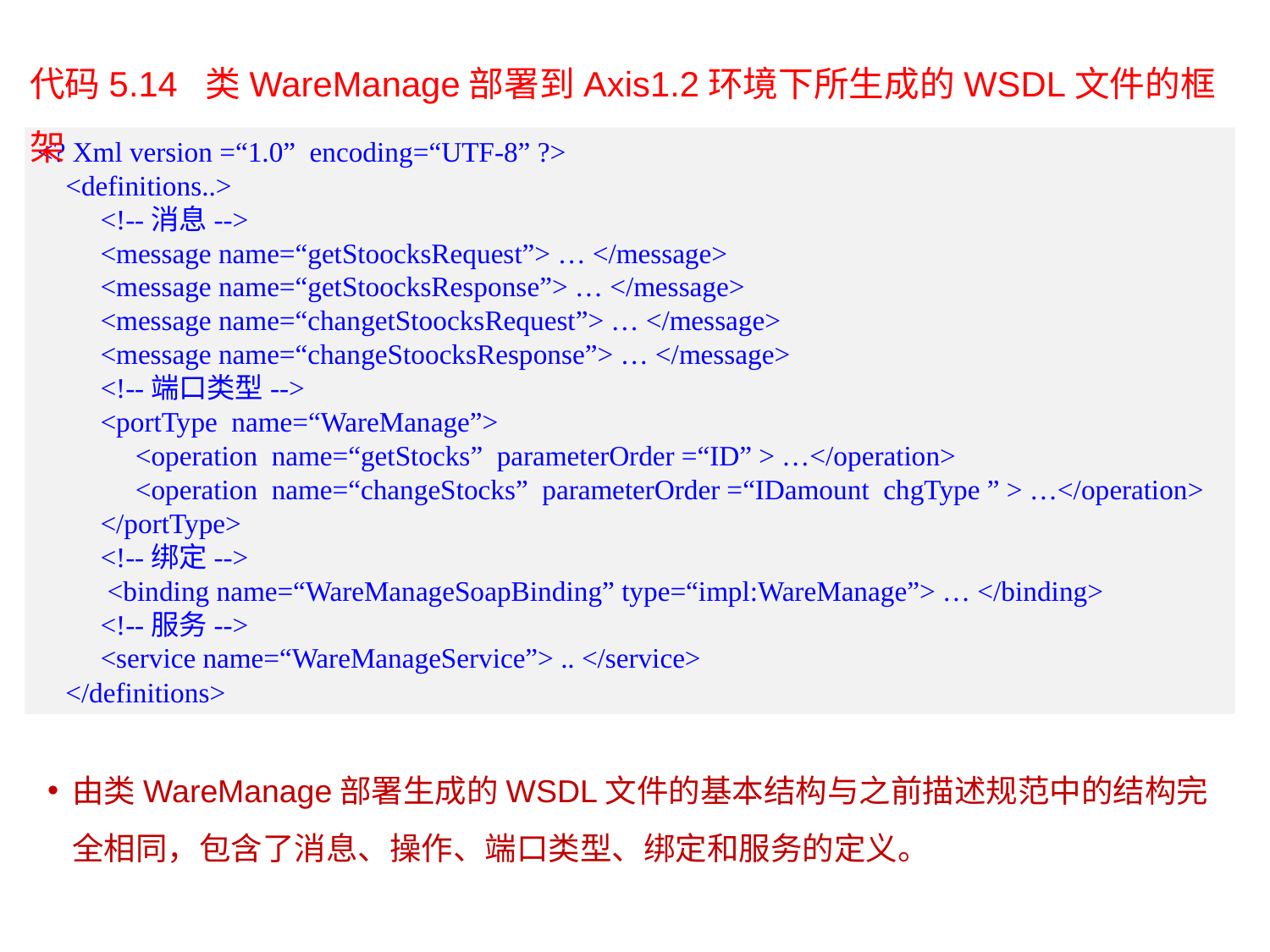

代码5.14  类WareManage部署到Axis1.2环境下所生成的WSDL文件的框架
<? Xml version =“1.0”  encoding=“UTF-8” ?>
    <definitions..>
         <!--消息-->
         <message name=“getStoocksRequest”> … </message>
         <message name=“getStoocksResponse”> … </message>
         <message name=“changetStoocksRequest”> … </message>
         <message name=“changeStoocksResponse”> … </message>
         <!--端口类型-->
         <portType  name=“WareManage”>
              <operation  name=“getStocks”  parameterOrder =“ID” > …</operation>
              <operation  name=“changeStocks”  parameterOrder =“IDamount  chgType ” > …</operation>
         </portType>
         <!--绑定-->
          <binding name=“WareManageSoapBinding” type=“impl:WareManage”> … </binding>
         <!--服务-->
         <service name=“WareManageService”> .. </service>
    </definitions>
由类WareManage部署生成的WSDL文件的基本结构与之前描述规范中的结构完全相同，包含了消息、操作、端口类型、绑定和服务的定义。
35